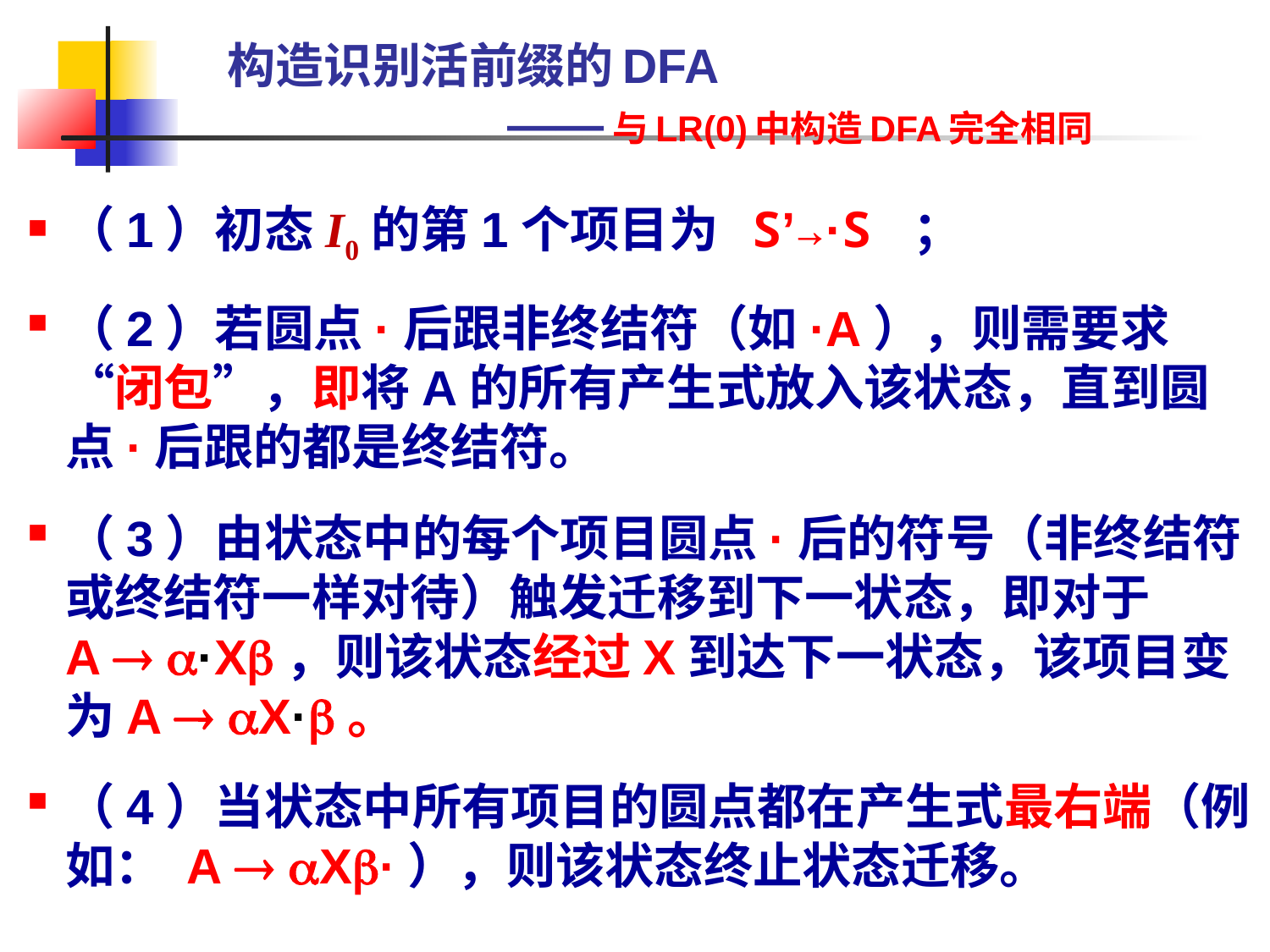

# 构造识别活前缀的DFA ——与LR(0)中构造DFA完全相同
（1）初态I0的第1个项目为  S’→·S ；
（2）若圆点·后跟非终结符（如·A），则需要求“闭包”，即将A的所有产生式放入该状态，直到圆点·后跟的都是终结符。
（3）由状态中的每个项目圆点·后的符号（非终结符或终结符一样对待）触发迁移到下一状态，即对于      A → α·Xβ，则该状态经过X到达下一状态，该项目变为A → αX·β。
（4）当状态中所有项目的圆点都在产生式最右端（例如： A → αXβ·），则该状态终止状态迁移。